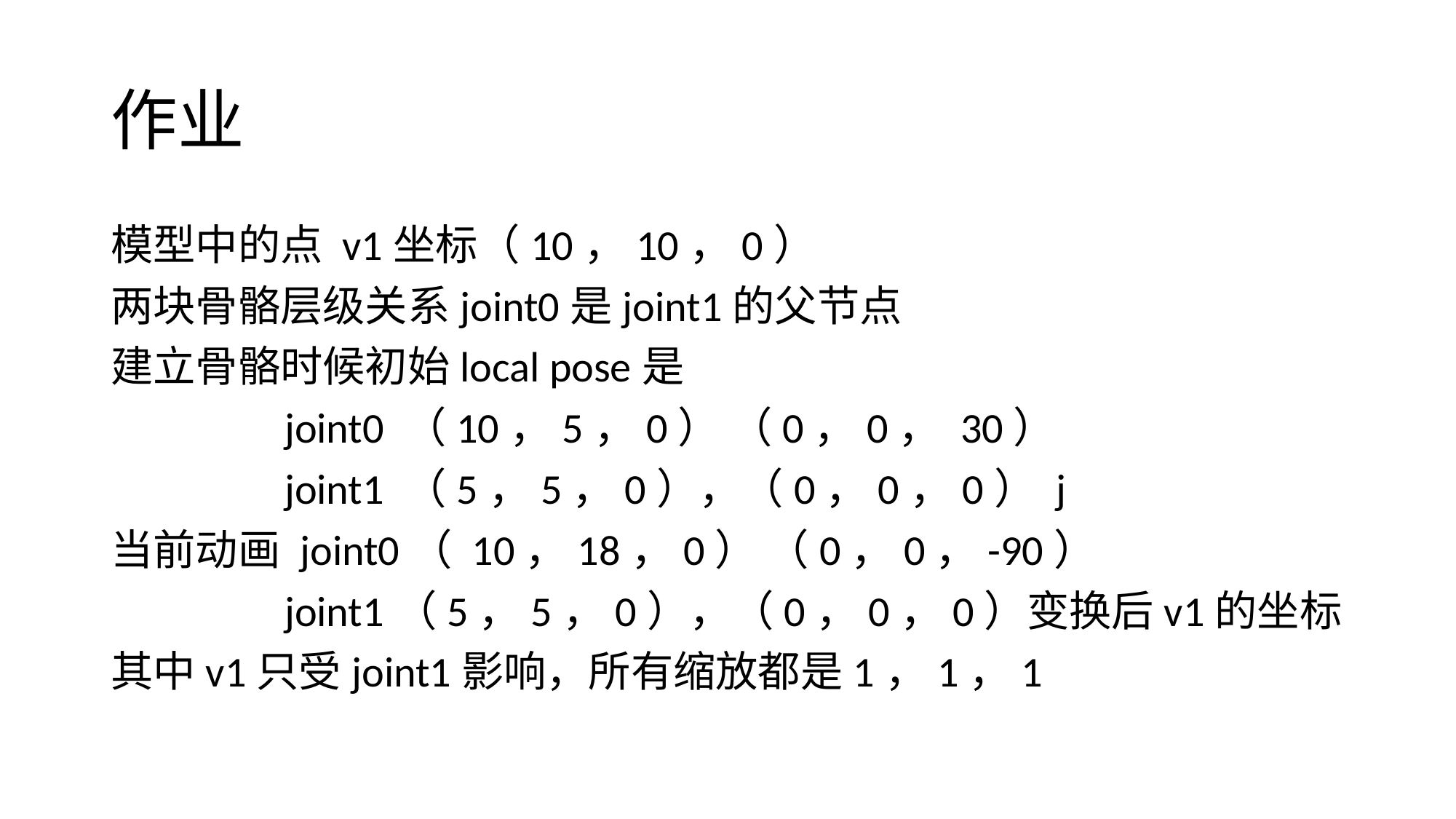

# 作业
模型中的点 v1坐标（10，10，0）
两块骨骼层级关系joint0是joint1的父节点
建立骨骼时候初始local pose是
                  joint0 （10，5，0） （0，0， 30）
                  joint1 （5，5，0），（0，0，0） j
当前动画 joint0（ 10，18，0） （0，0，-90）
                  joint1（5，5，0），（0，0，0）变换后v1的坐标
其中v1只受joint1影响，所有缩放都是1，1，1